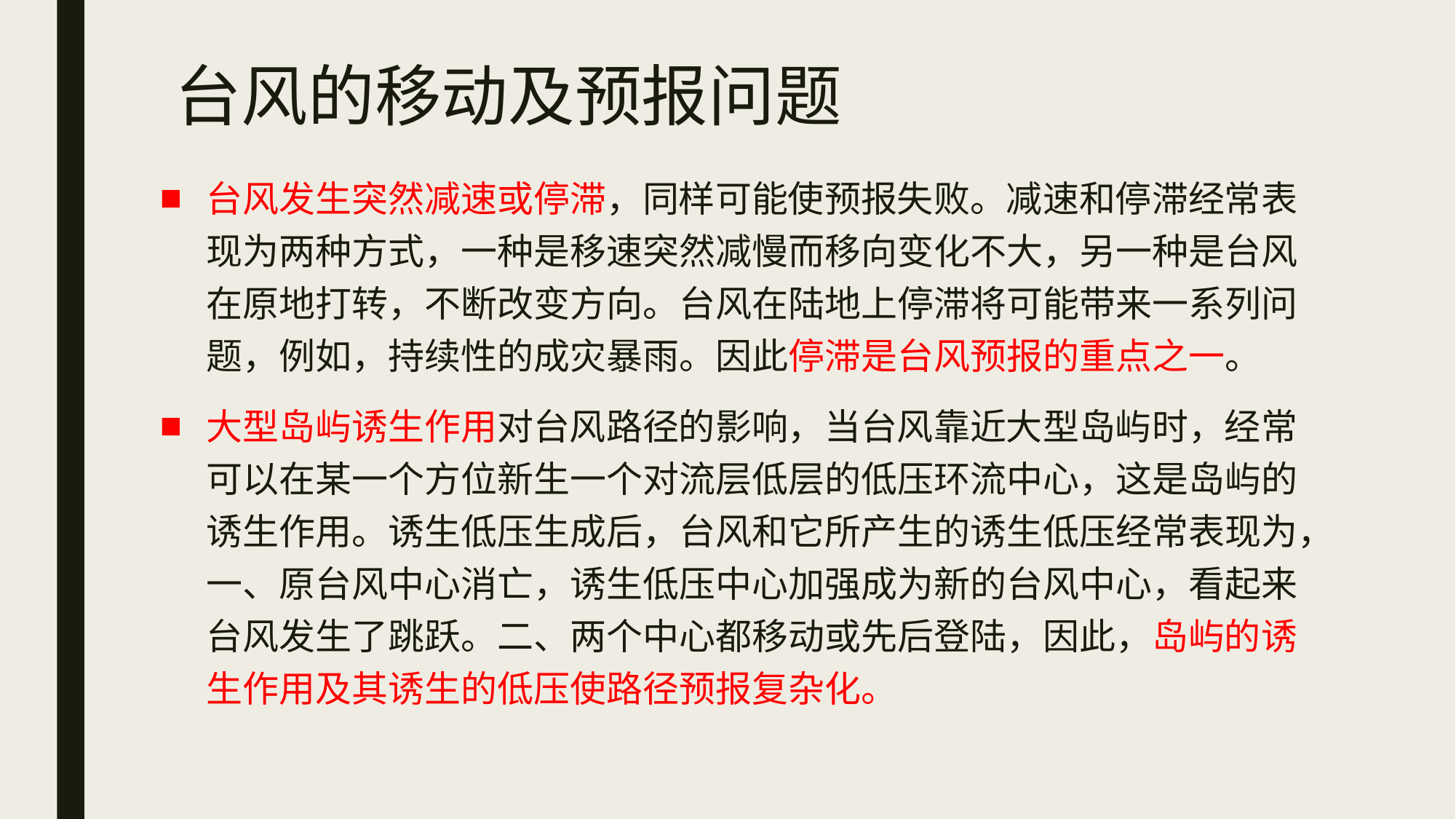

# 台风的移动及预报问题
台风发生突然减速或停滞，同样可能使预报失败。减速和停滞经常表现为两种方式，一种是移速突然减慢而移向变化不大，另一种是台风在原地打转，不断改变方向。台风在陆地上停滞将可能带来一系列问题，例如，持续性的成灾暴雨。因此停滞是台风预报的重点之一。
大型岛屿诱生作用对台风路径的影响，当台风靠近大型岛屿时，经常可以在某一个方位新生一个对流层低层的低压环流中心，这是岛屿的诱生作用。诱生低压生成后，台风和它所产生的诱生低压经常表现为，一、原台风中心消亡，诱生低压中心加强成为新的台风中心，看起来台风发生了跳跃。二、两个中心都移动或先后登陆，因此，岛屿的诱生作用及其诱生的低压使路径预报复杂化。